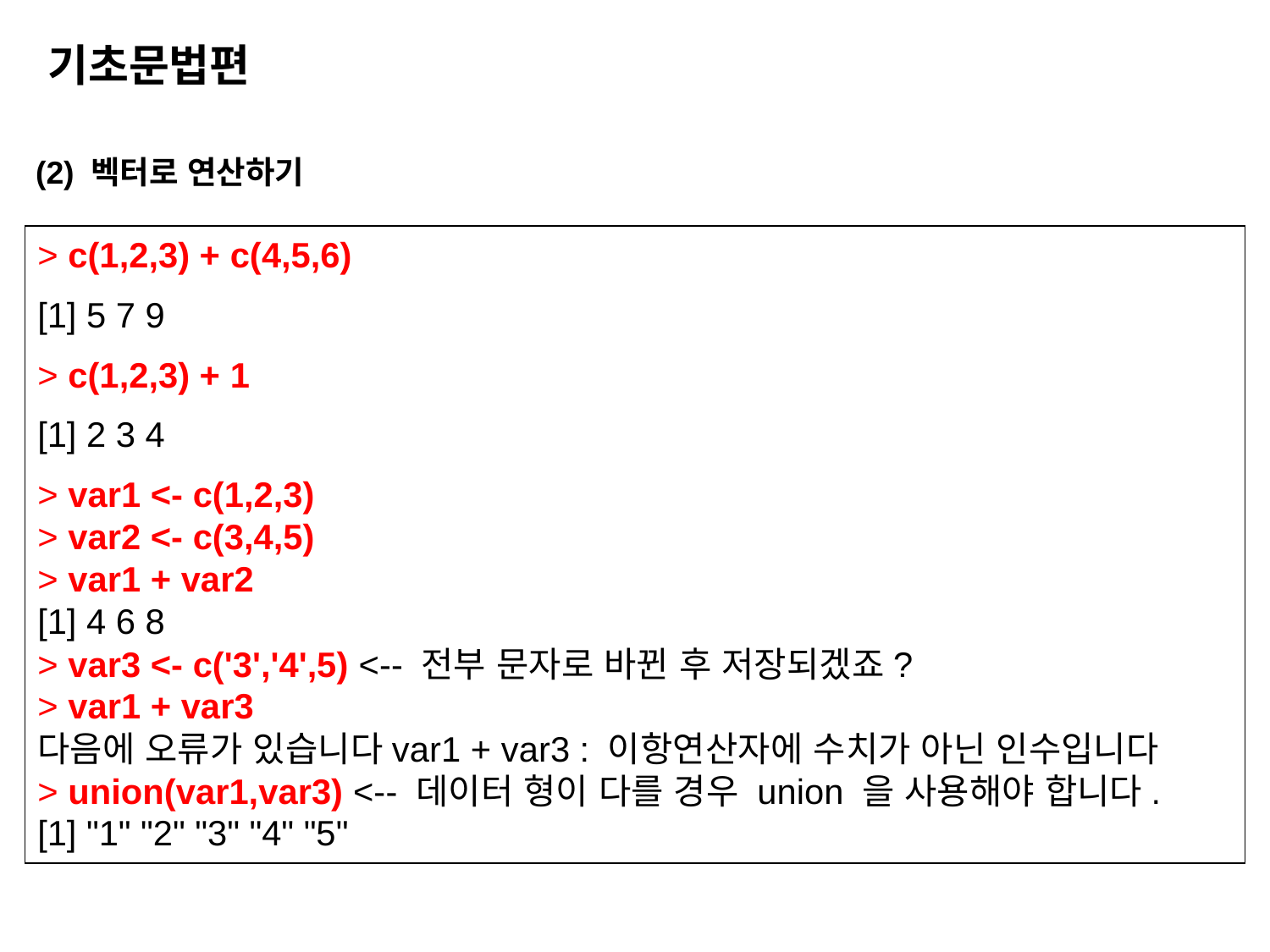

기초문법편
(2) 벡터로 연산하기
> c(1,2,3) + c(4,5,6)
[1] 5 7 9
> c(1,2,3) + 1
[1] 2 3 4
> var1 <- c(1,2,3)
> var2 <- c(3,4,5)
> var1 + var2
[1] 4 6 8
> var3 <- c('3','4',5) <-- 전부 문자로 바뀐 후 저장되겠죠?
> var1 + var3
다음에 오류가 있습니다var1 + var3 : 이항연산자에 수치가 아닌 인수입니다
> union(var1,var3) <-- 데이터 형이 다를 경우 union 을 사용해야 합니다.
[1] "1" "2" "3" "4" "5"